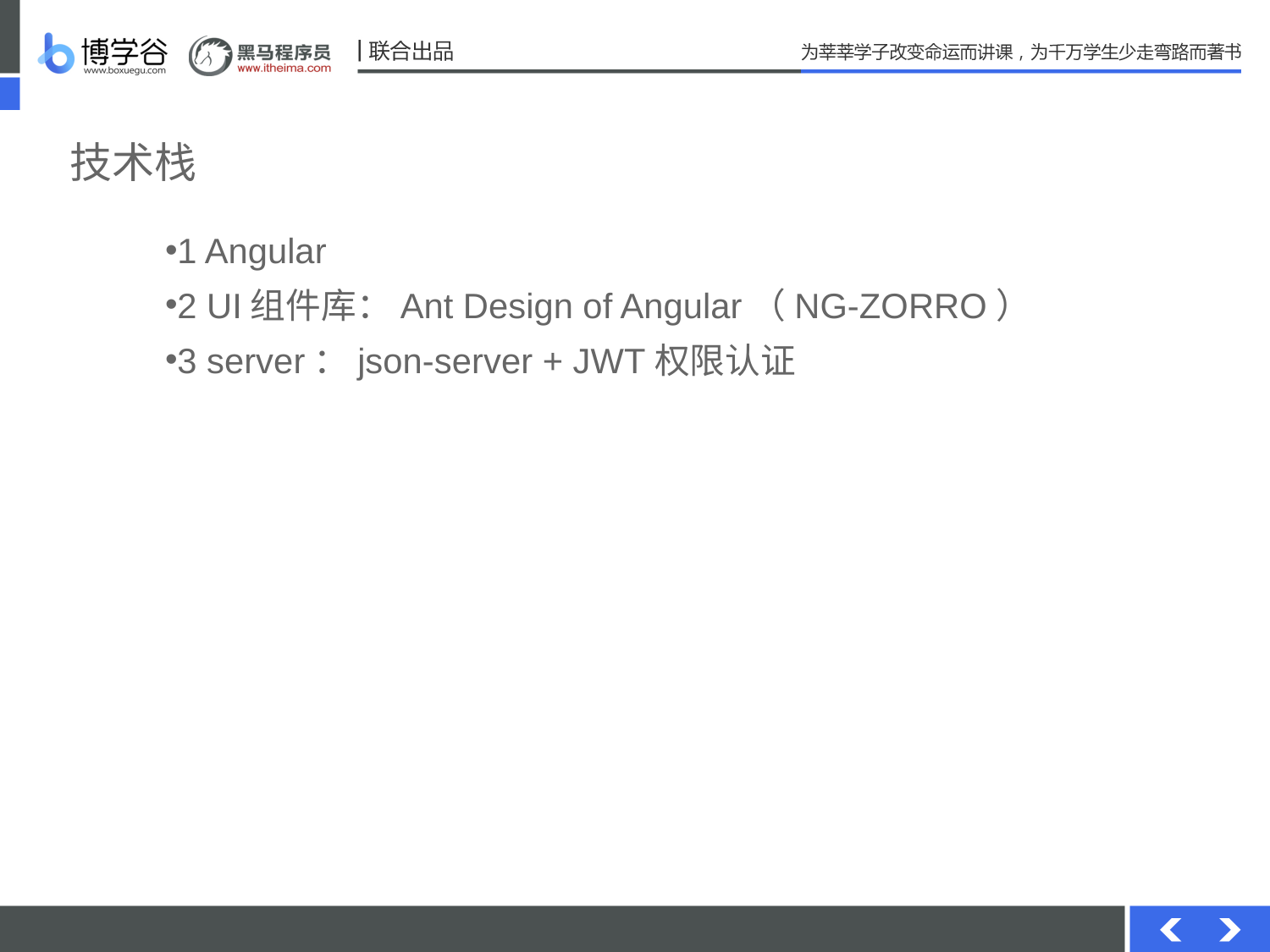

# 技术栈
1 Angular
2 UI组件库：Ant Design of Angular（NG-ZORRO）
3 server：json-server + JWT权限认证